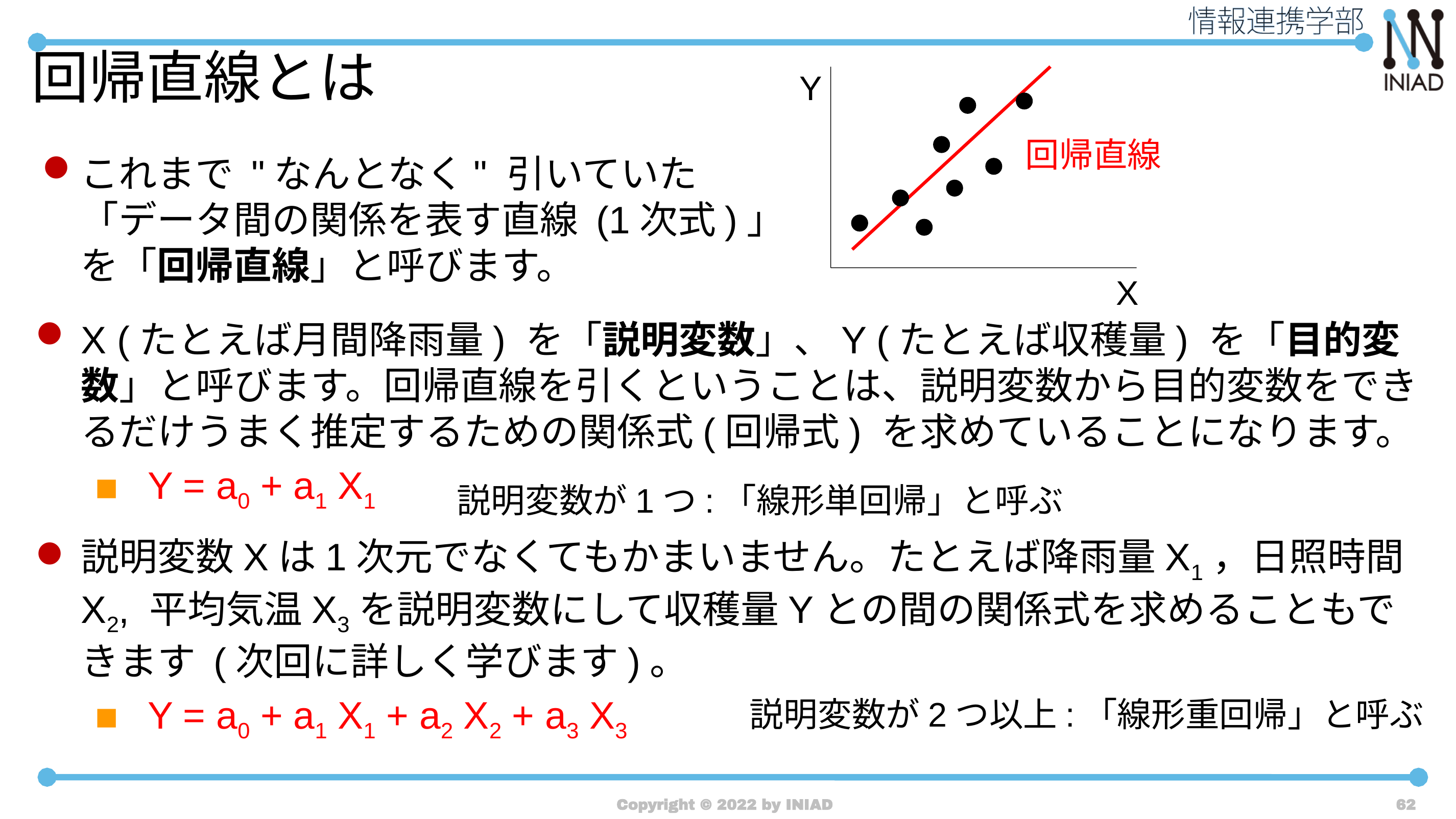

# 回帰直線とは
Y

回帰直線
これまで "なんとなく" 引いていた「データ間の関係を表す直線 (1次式)」を「回帰直線」と呼びます。
X
X (たとえば月間降雨量) を「説明変数」、Y (たとえば収穫量) を「目的変数」と呼びます。回帰直線を引くということは、説明変数から目的変数をできるだけうまく推定するための関係式(回帰式) を求めていることになります。
Y = a0 + a1 X1
説明変数Xは1次元でなくてもかまいません。たとえば降雨量X1，日照時間X2, 平均気温X3を説明変数にして収穫量Yとの間の関係式を求めることもできます (次回に詳しく学びます)。
Y = a0 + a1 X1 + a2 X2 + a3 X3
説明変数が1つ:「線形単回帰」と呼ぶ
説明変数が2つ以上:「線形重回帰」と呼ぶ
Copyright © 2022 by INIAD
62